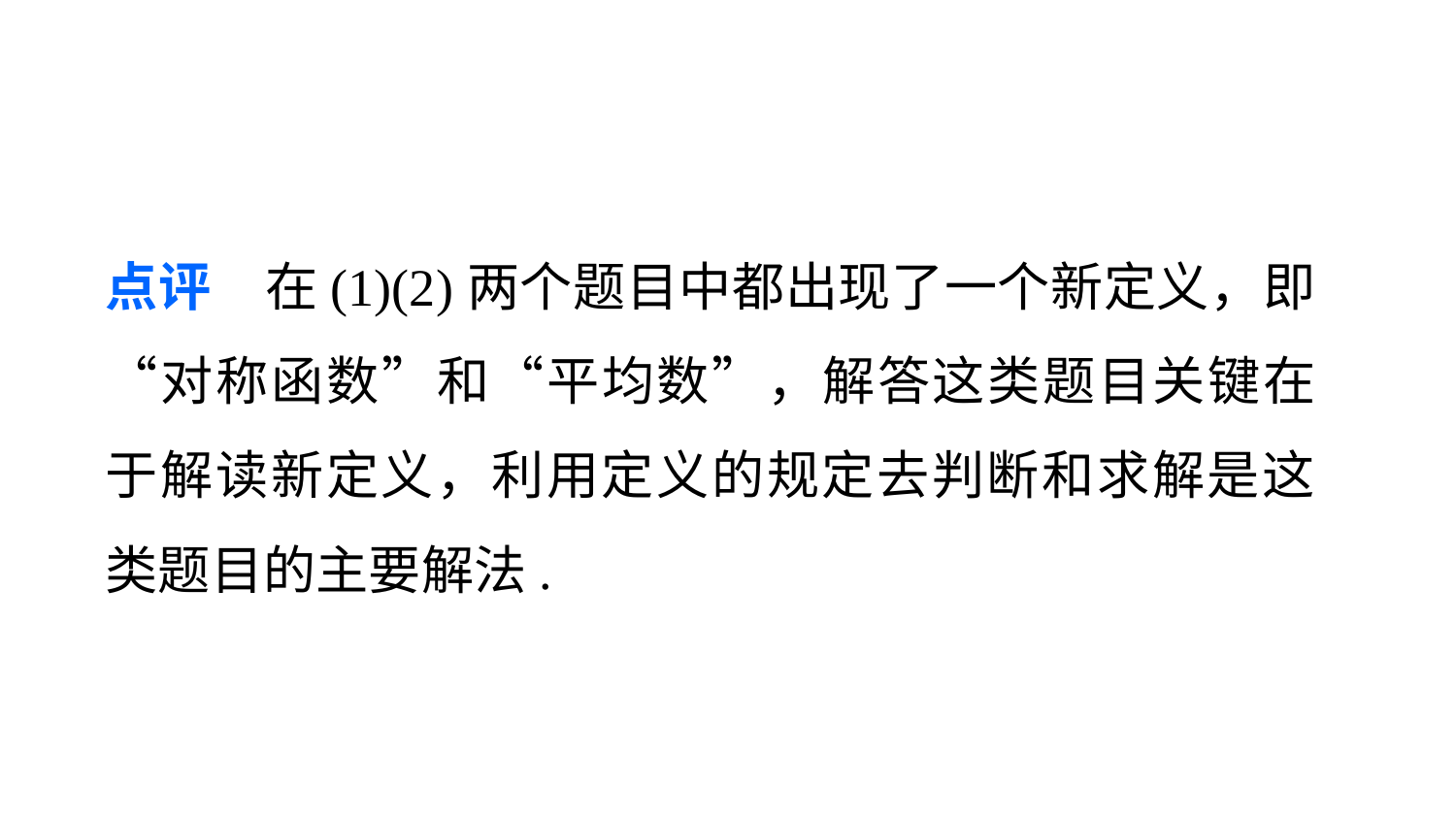

点评　在(1)(2)两个题目中都出现了一个新定义，即“对称函数”和“平均数”，解答这类题目关键在于解读新定义，利用定义的规定去判断和求解是这类题目的主要解法.